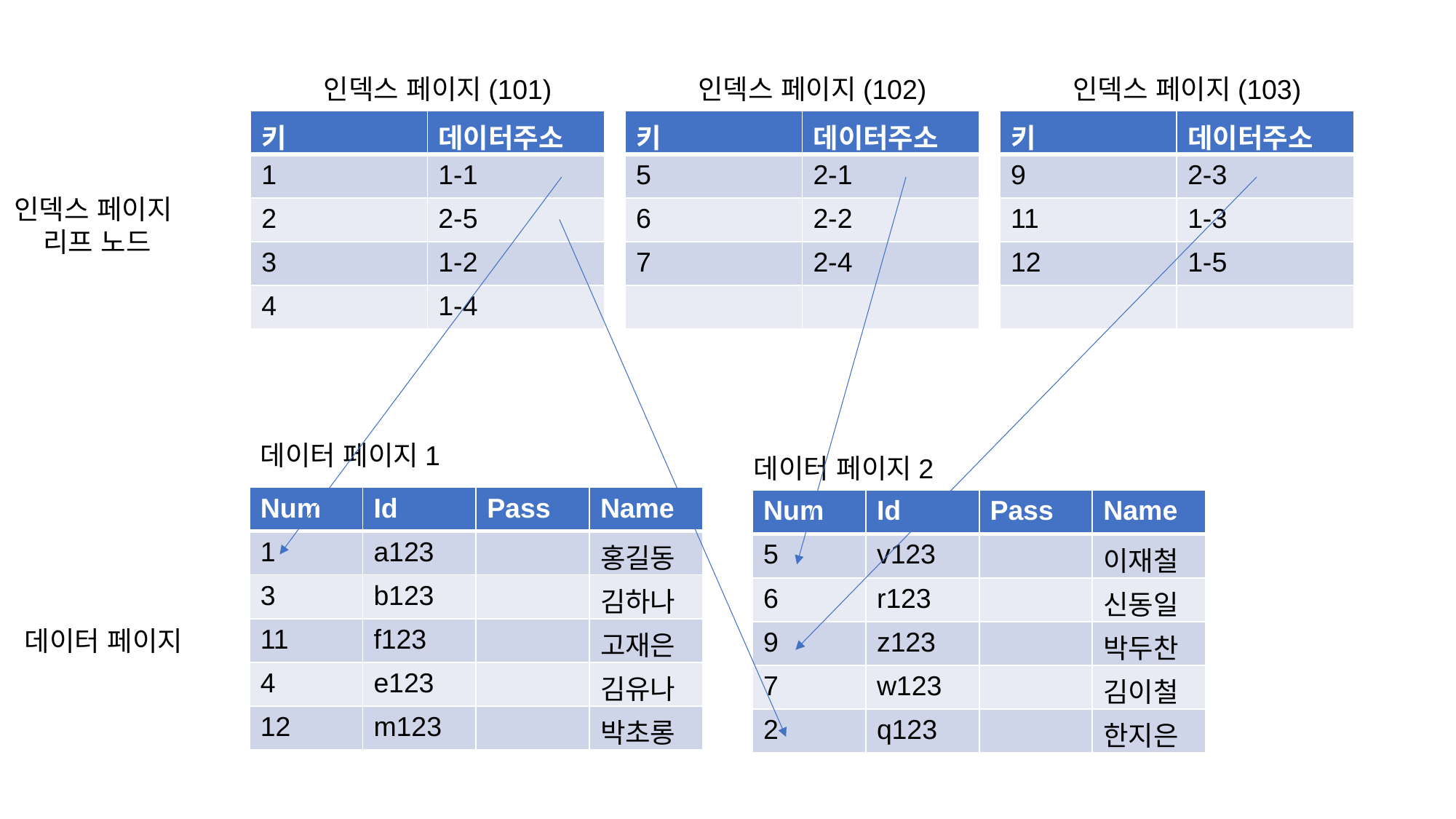

인덱스 페이지(101)
인덱스 페이지(102)
인덱스 페이지(103)
| 키 | 데이터주소 |
| --- | --- |
| 1 | 1-1 |
| 2 | 2-5 |
| 3 | 1-2 |
| 4 | 1-4 |
| 키 | 데이터주소 |
| --- | --- |
| 5 | 2-1 |
| 6 | 2-2 |
| 7 | 2-4 |
|  |  |
| 키 | 데이터주소 |
| --- | --- |
| 9 | 2-3 |
| 11 | 1-3 |
| 12 | 1-5 |
|  |  |
인덱스 페이지

리프 노드
데이터 페이지1
데이터 페이지2
| Num | Id | Pass | Name |
| --- | --- | --- | --- |
| 1 | a123 |  | 홍길동 |
| 3 | b123 |  | 김하나 |
| 11 | f123 |  | 고재은 |
| 4 | e123 |  | 김유나 |
| 12 | m123 |  | 박초롱 |
| Num | Id | Pass | Name |
| --- | --- | --- | --- |
| 5 | v123 |  | 이재철 |
| 6 | r123 |  | 신동일 |
| 9 | z123 |  | 박두찬 |
| 7 | w123 |  | 김이철 |
| 2 | q123 |  | 한지은 |
데이터 페이지